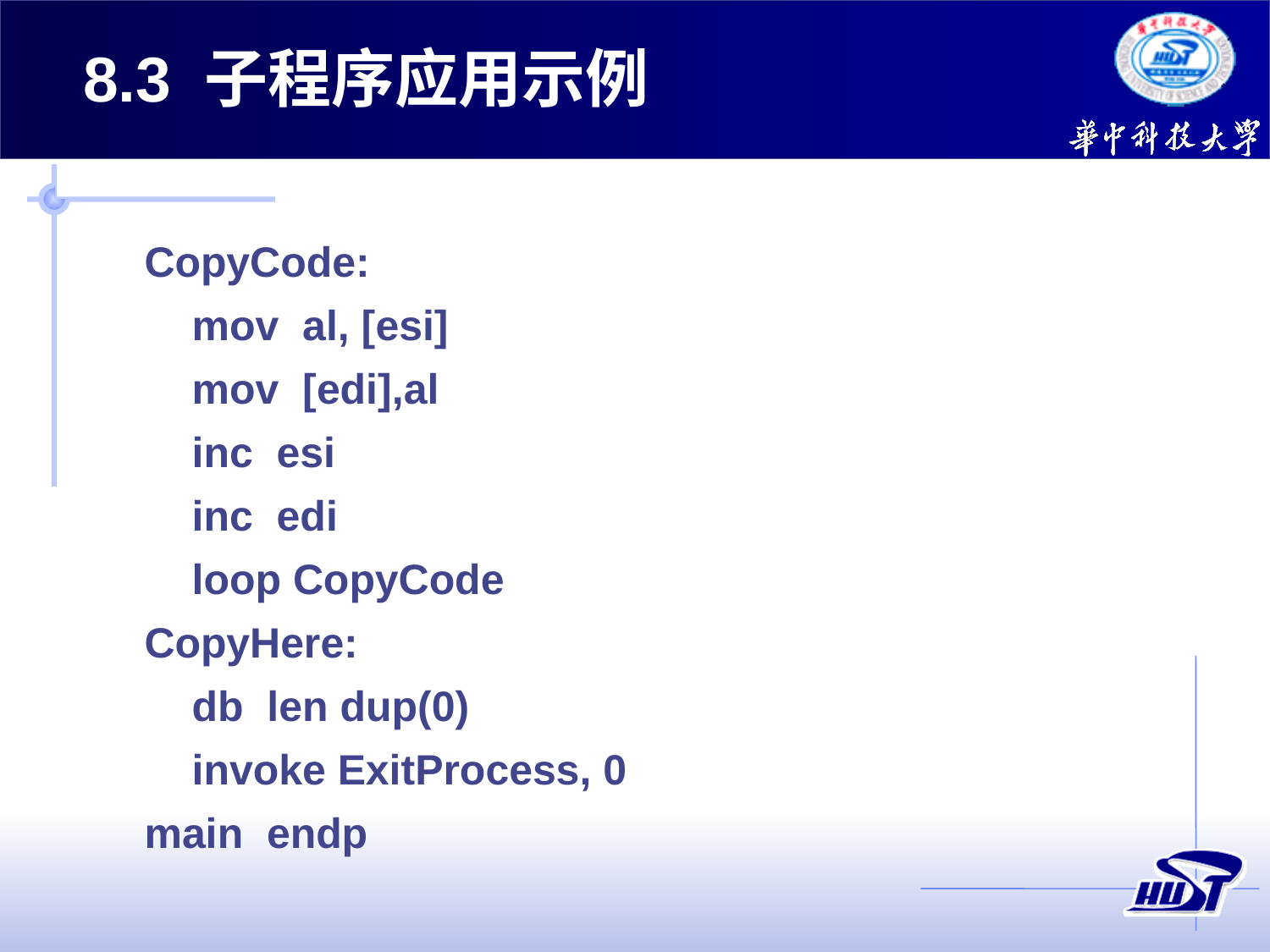

8.3 子程序应用示例
CopyCode:
    mov  al, [esi]
    mov  [edi],al
    inc  esi
    inc  edi
    loop CopyCode
CopyHere:
    db  len dup(0)
    invoke ExitProcess, 0
main  endp